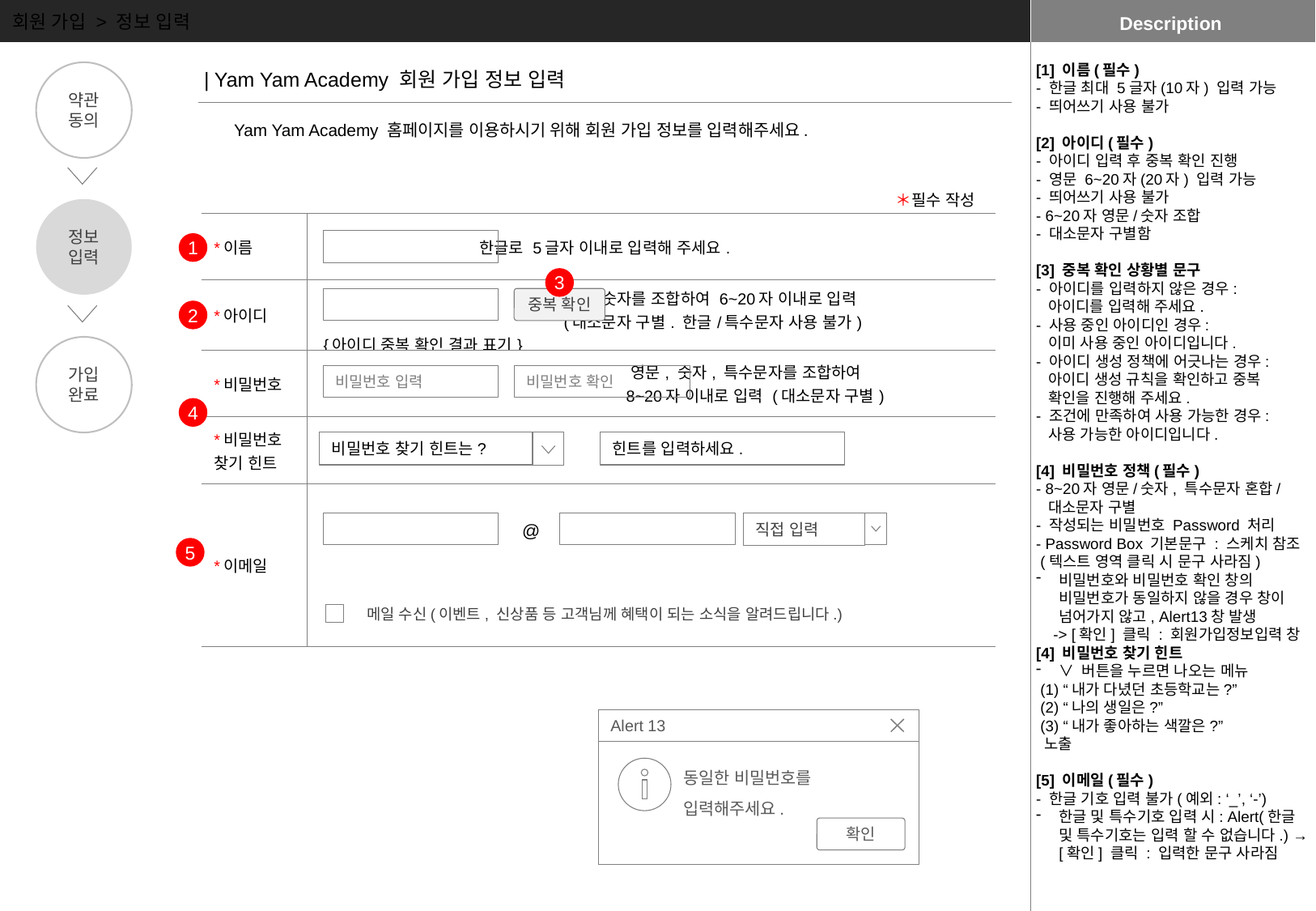

회원 가입 > 정보 입력
Description

[1] 이름(필수)
- 한글 최대 5글자(10자) 입력 가능
- 띄어쓰기 사용 불가

[2] 아이디(필수)
- 아이디 입력 후 중복 확인 진행
- 영문 6~20자(20자) 입력 가능
- 띄어쓰기 사용 불가
- 6~20자 영문/숫자 조합
- 대소문자 구별함

[3] 중복 확인 상황별 문구
- 아이디를 입력하지 않은 경우:
  아이디를 입력해 주세요.
- 사용 중인 아이디인 경우:
  이미 사용 중인 아이디입니다.
- 아이디 생성 정책에 어긋나는 경우:
  아이디 생성 규칙을 확인하고 중복
  확인을 진행해 주세요.
- 조건에 만족하여 사용 가능한 경우:
  사용 가능한 아이디입니다.

[4] 비밀번호 정책(필수)
- 8~20자 영문/숫자, 특수문자 혼합/
  대소문자 구별
- 작성되는 비밀번호 Password 처리
- Password Box 기본문구 : 스케치 참조
 (텍스트 영역 클릭 시 문구 사라짐)
비밀번호와 비밀번호 확인 창의 비밀번호가 동일하지 않을 경우 창이 넘어가지 않고, Alert13창 발생
    -> [확인] 클릭 : 회원가입정보입력 창
[4] 비밀번호 찾기 힌트
∨ 버튼을 누르면 나오는 메뉴
 (1) “내가 다녔던 초등학교는?”
 (2) “나의 생일은?”
 (3) “내가 좋아하는 색깔은?”
 노출

[5] 이메일(필수)
- 한글 기호 입력 불가(예외: ‘_’, ‘-’)
한글 및 특수기호 입력 시: Alert(한글 및 특수기호는 입력 할 수 없습니다.) → [확인] 클릭 : 입력한 문구 사라짐

약관
동의
| Yam Yam Academy 회원 가입 정보 입력
Yam Yam Academy 홈페이지를 이용하시기 위해 회원 가입 정보를 입력해주세요.

＊필수 작성
정보
입력
| \*이름 | 한글로 5글자 이내로 입력해 주세요. |
| --- | --- |
| \*아이디 | 영문 숫자를 조합하여 6~20자 이내로 입력 (대소문자 구별. 한글/특수문자 사용 불가) {아이디 중복 확인 결과 표기} |
| \*비밀번호 | 영문, 숫자, 특수문자를 조합하여 8~20자 이내로 입력 (대소문자 구별) |
| \*비밀번호 찾기 힌트 |  |
| \*이메일 |  |

1
3
3
중복 확인

2

가입
완료
비밀번호 입력
비밀번호 확인
4
비밀번호 찾기 힌트는?

힌트를 입력하세요.

직접 입력

@
5
메일 수신(이벤트, 신상품 등 고객님께 혜택이 되는 소식을 알려드립니다.)

Alert 13

동일한 비밀번호를 입력해주세요.

확인
Abort
Cancel